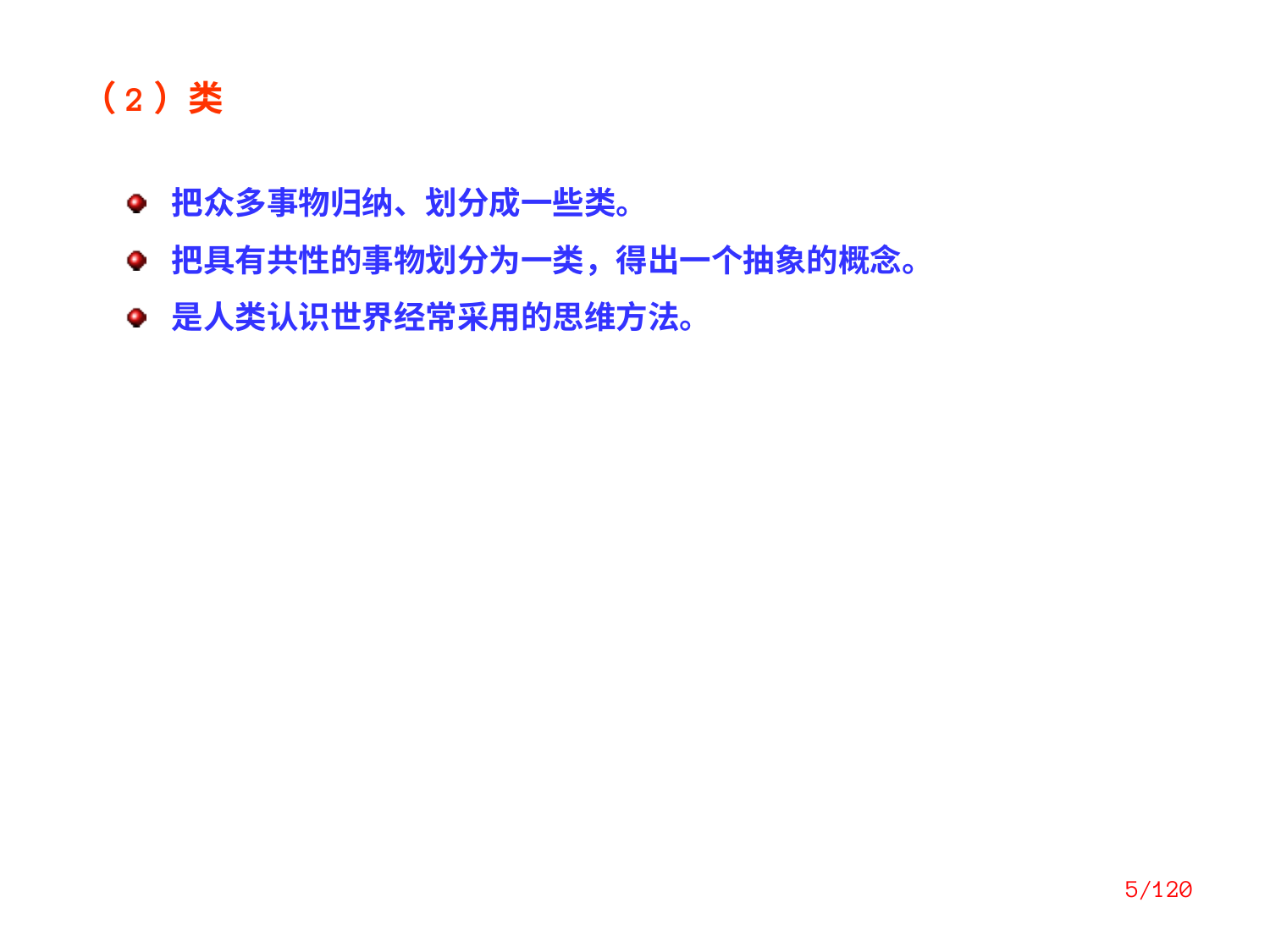

（2）类
把众多事物归纳、划分成一些类。
把具有共性的事物划分为一类，得出一个抽象的概念。
是人类认识世界经常采用的思维方法。
5/120